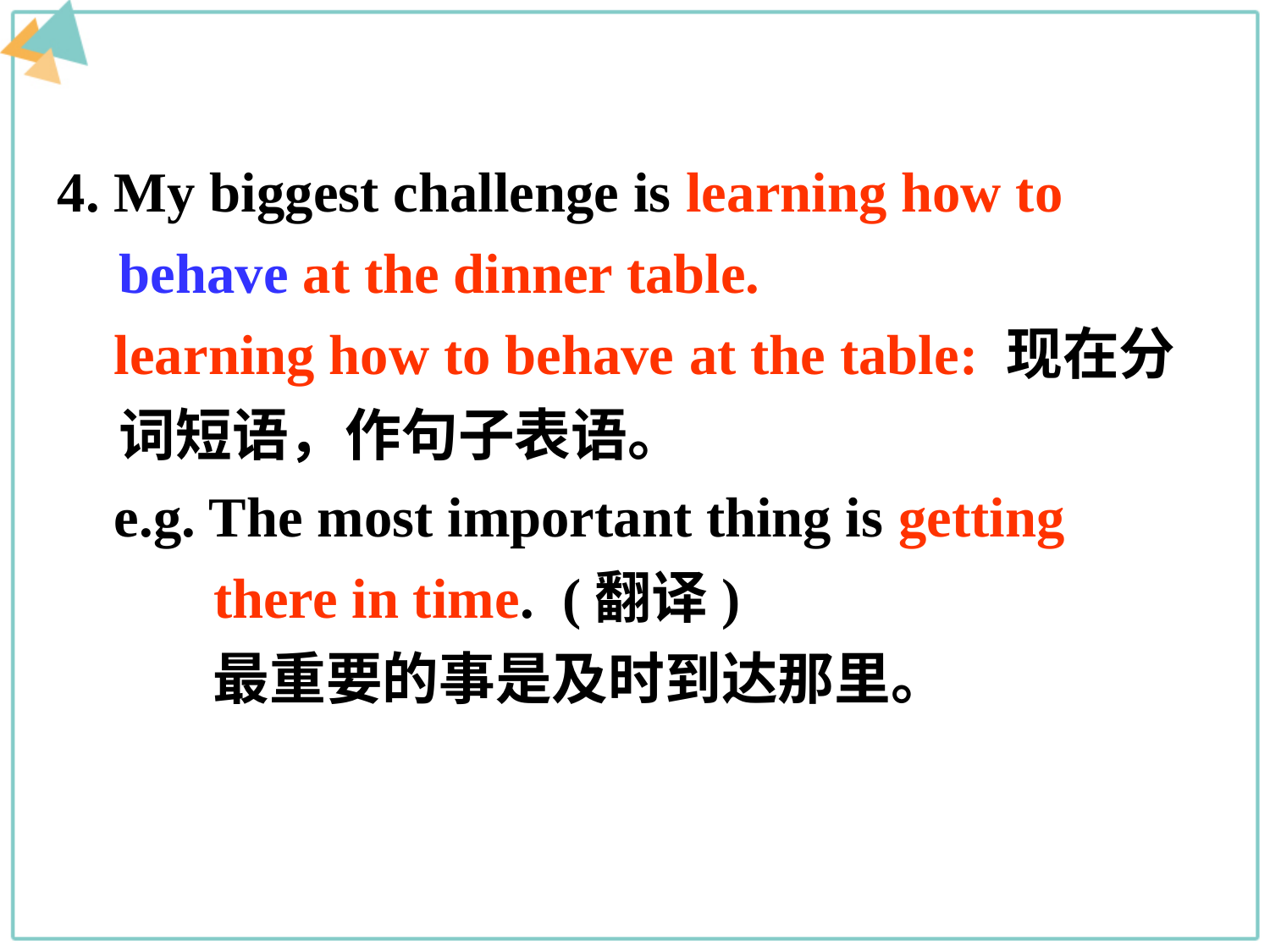

4. My biggest challenge is learning how to behave at the dinner table.
    learning how to behave at the table: 现在分词短语，作句子表语。
    e.g. The most important thing is getting
           there in time.  (翻译)
           最重要的事是及时到达那里。